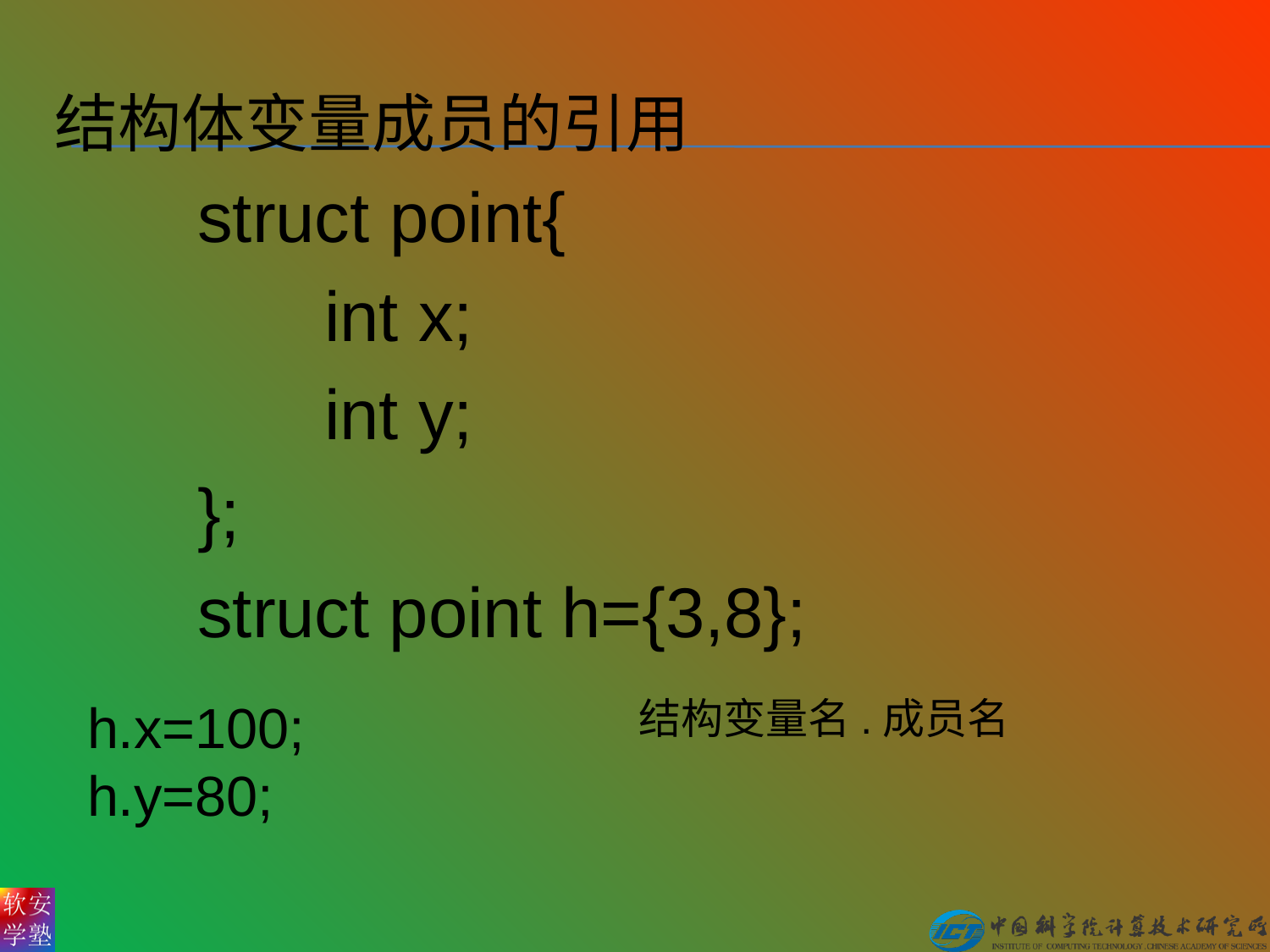

# 结构体变量成员的引用
struct point{
	int x;
	int y;
};
struct point h={3,8};
h.x=100;
h.y=80;
结构变量名.成员名